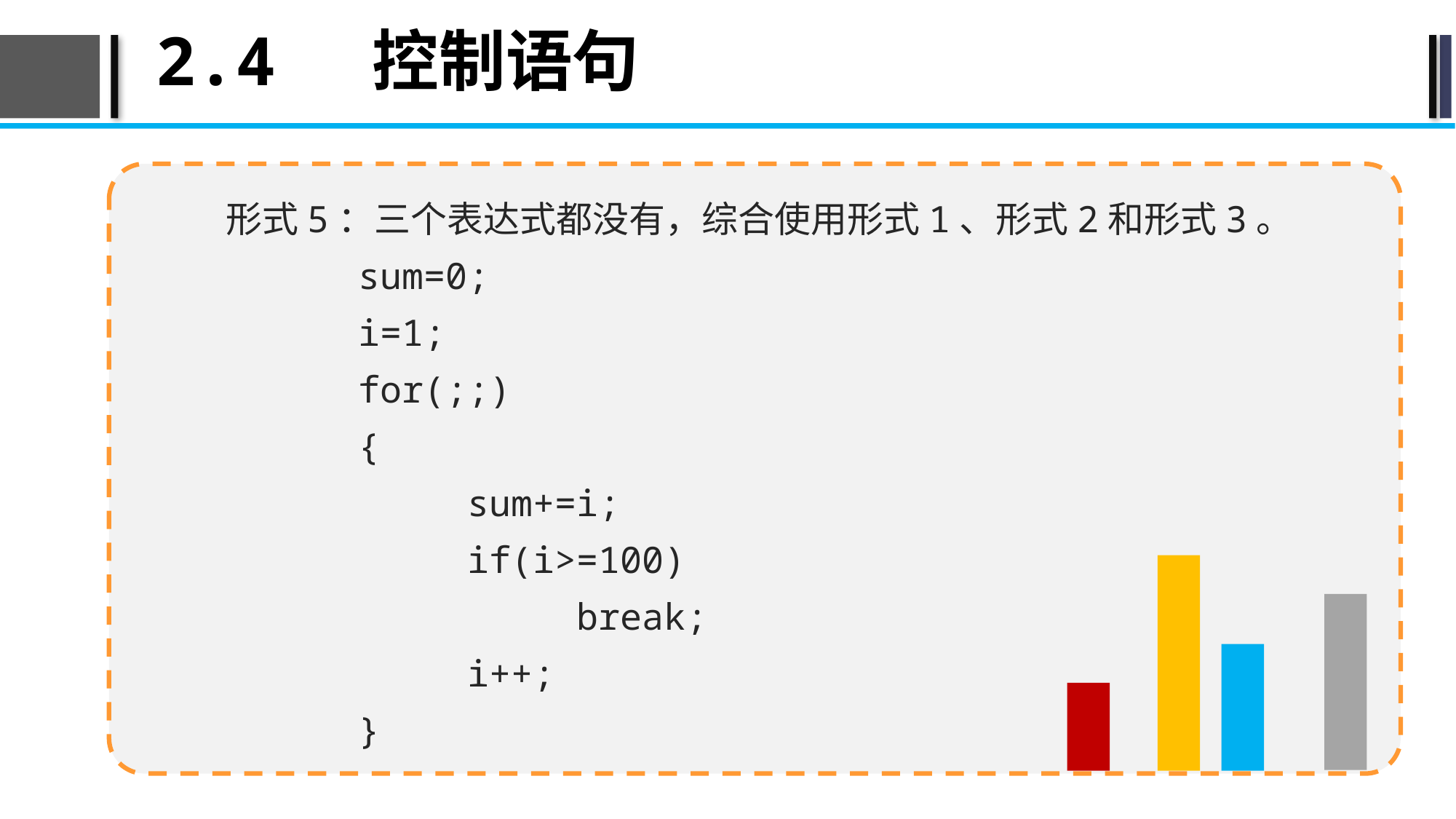

# 2.4  控制语句

形式5：三个表达式都没有，综合使用形式1、形式2和形式3。
		sum=0;
		i=1;
		for(;;)
		{
			sum+=i;
			if(i>=100)
				break;
			i++;
		}